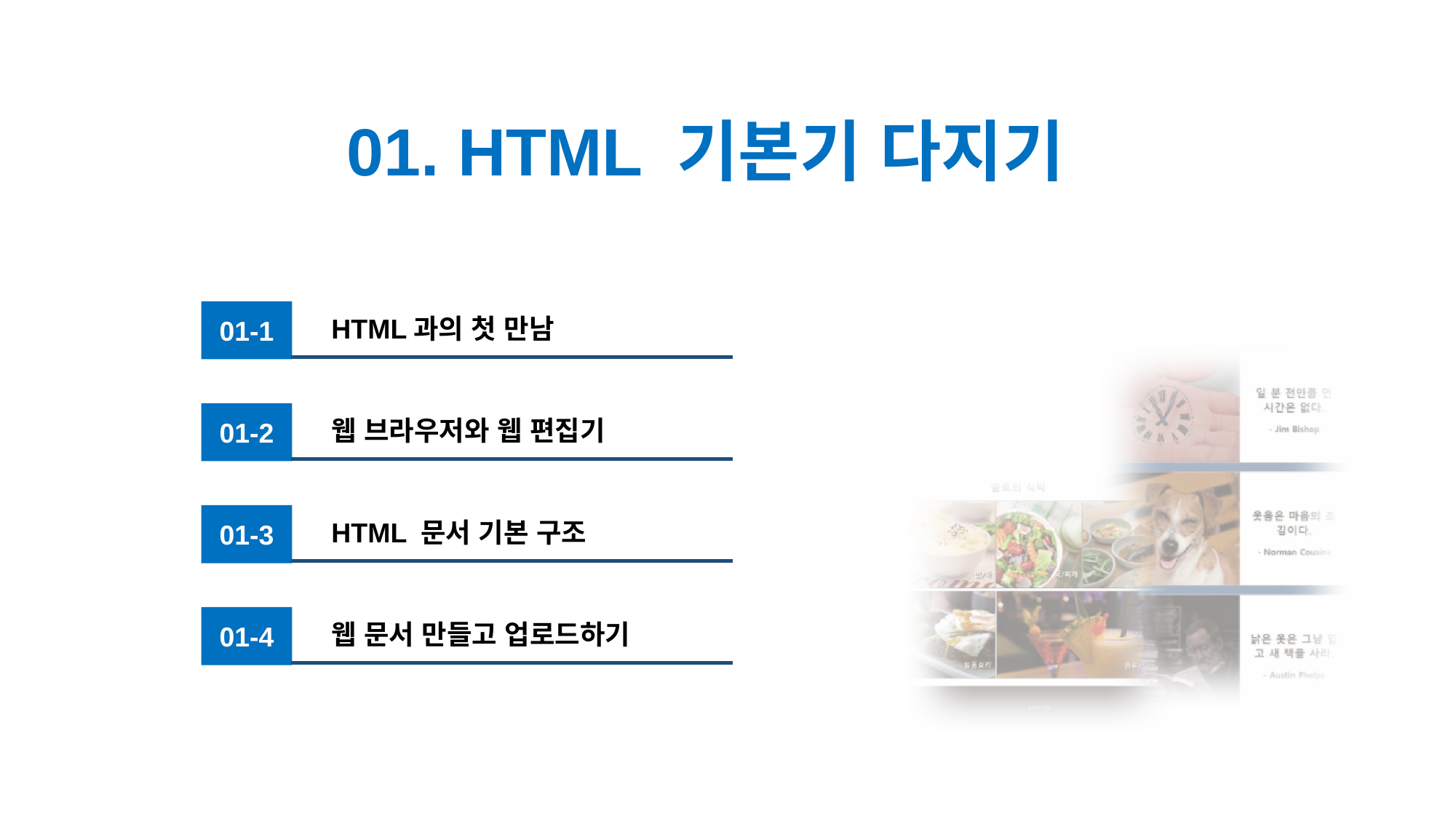

# 01. HTML 기본기 다지기
01-1

HTML과의 첫 만남
01-2

웹 브라우저와 웹 편집기
01-3

HTML 문서 기본 구조
01-4
웹 문서 만들고 업로드하기